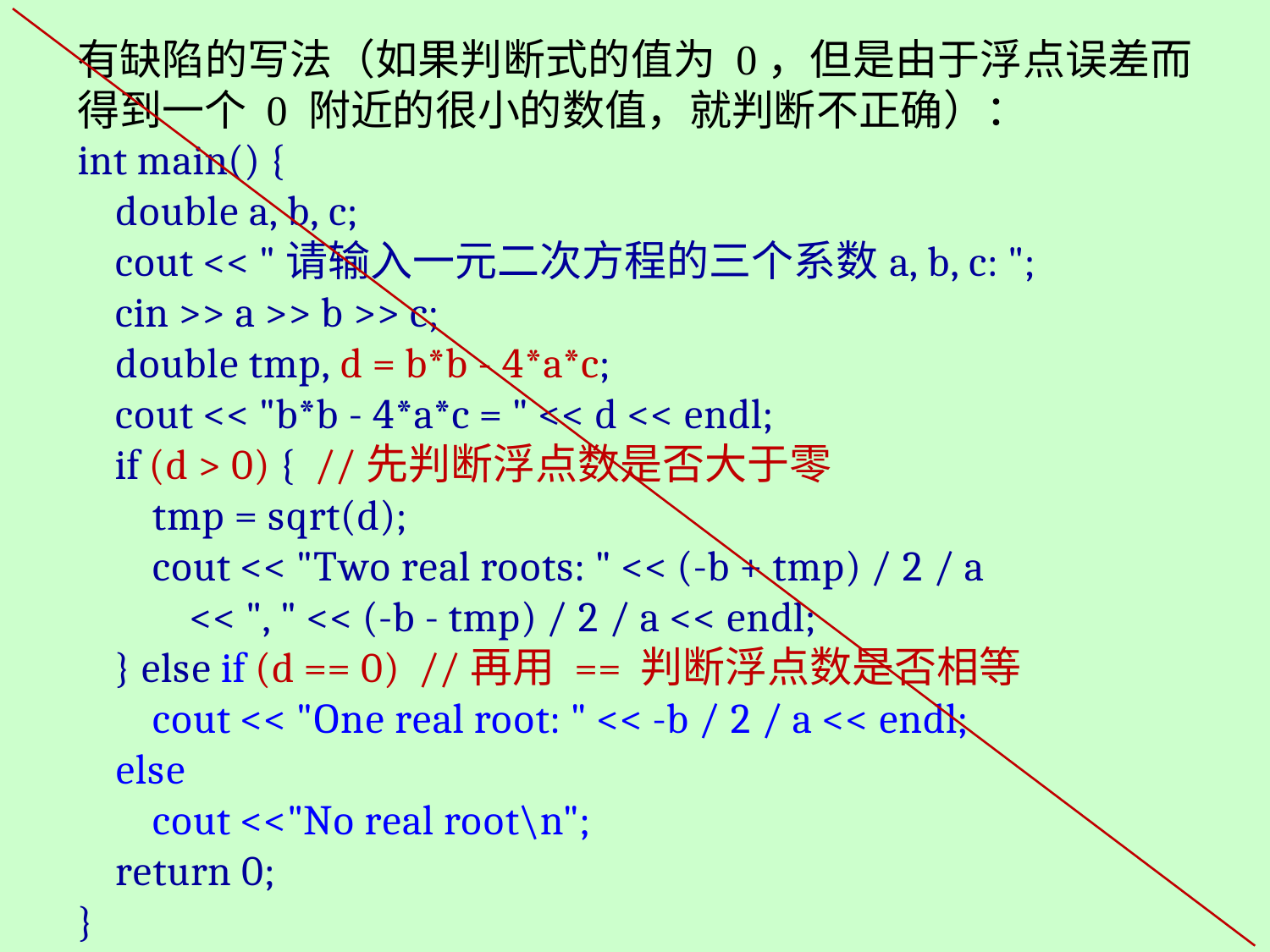

有缺陷的写法（如果判断式的值为 0，但是由于浮点误差而得到一个 0 附近的很小的数值，就判断不正确）：
int main() {
    double a, b, c;
    cout << "请输入一元二次方程的三个系数a, b, c: ";
    cin >> a >> b >> c;
    double tmp, d = b*b - 4*a*c;
    cout << "b*b - 4*a*c = " << d << endl;
    if (d > 0) {  //先判断浮点数是否大于零
        tmp = sqrt(d);
        cout << "Two real roots: " << (-b + tmp) / 2 / a
            << ", " << (-b - tmp) / 2 / a << endl;
    } else if (d == 0)  //再用 == 判断浮点数是否相等
        cout << "One real root: " << -b / 2 / a << endl;
    else
        cout <<"No real root\n";
    return 0;
}
14